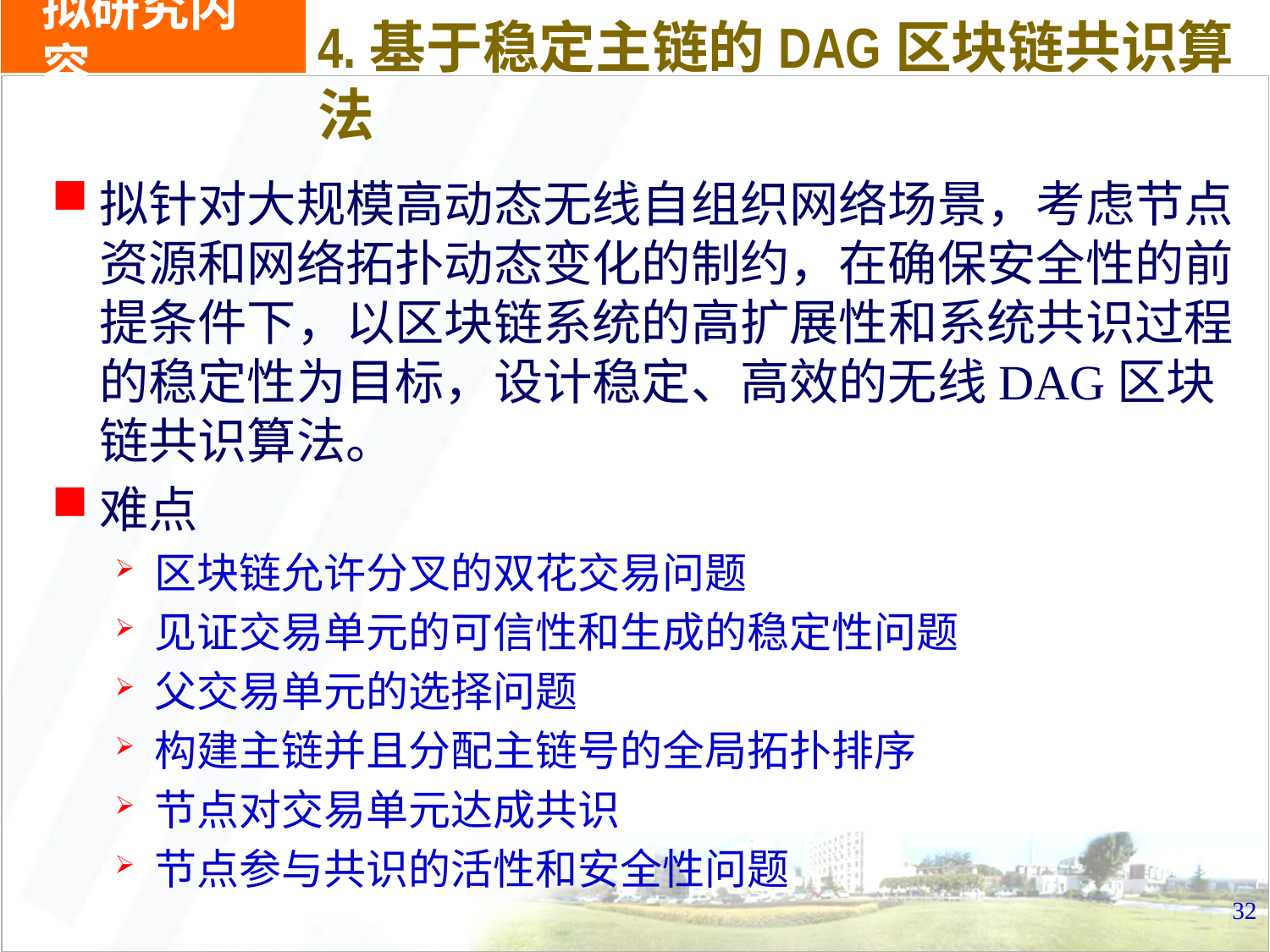

# 拟研究内容
4.基于稳定主链的DAG区块链共识算法

拟针对大规模高动态无线自组织网络场景，考虑节点资源和网络拓扑动态变化的制约，在确保安全性的前提条件下，以区块链系统的高扩展性和系统共识过程的稳定性为目标，设计稳定、高效的无线DAG区块链共识算法。
难点
区块链允许分叉的双花交易问题
见证交易单元的可信性和生成的稳定性问题
父交易单元的选择问题
构建主链并且分配主链号的全局拓扑排序
节点对交易单元达成共识
节点参与共识的活性和安全性问题

32